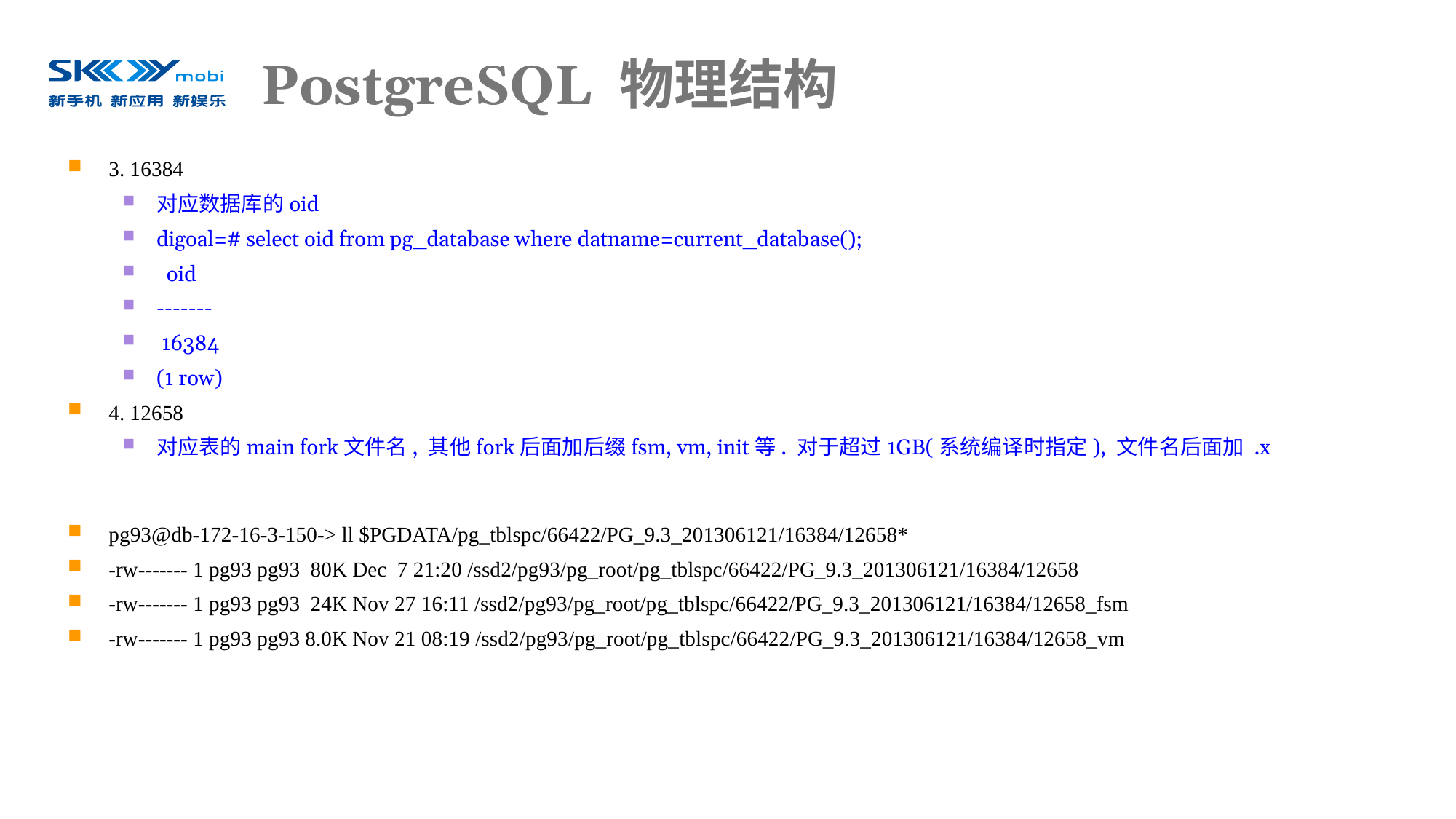

# PostgreSQL 物理结构
3. 16384
对应数据库的oid
digoal=# select oid from pg_database where datname=current_database();
  oid
-------
 16384
(1 row)
4. 12658
对应表的main fork文件名, 其他fork后面加后缀fsm, vm, init等. 对于超过1GB(系统编译时指定), 文件名后面加 .x

pg93@db-172-16-3-150-> ll $PGDATA/pg_tblspc/66422/PG_9.3_201306121/16384/12658*
-rw------- 1 pg93 pg93  80K Dec  7 21:20 /ssd2/pg93/pg_root/pg_tblspc/66422/PG_9.3_201306121/16384/12658
-rw------- 1 pg93 pg93  24K Nov 27 16:11 /ssd2/pg93/pg_root/pg_tblspc/66422/PG_9.3_201306121/16384/12658_fsm
-rw------- 1 pg93 pg93 8.0K Nov 21 08:19 /ssd2/pg93/pg_root/pg_tblspc/66422/PG_9.3_201306121/16384/12658_vm